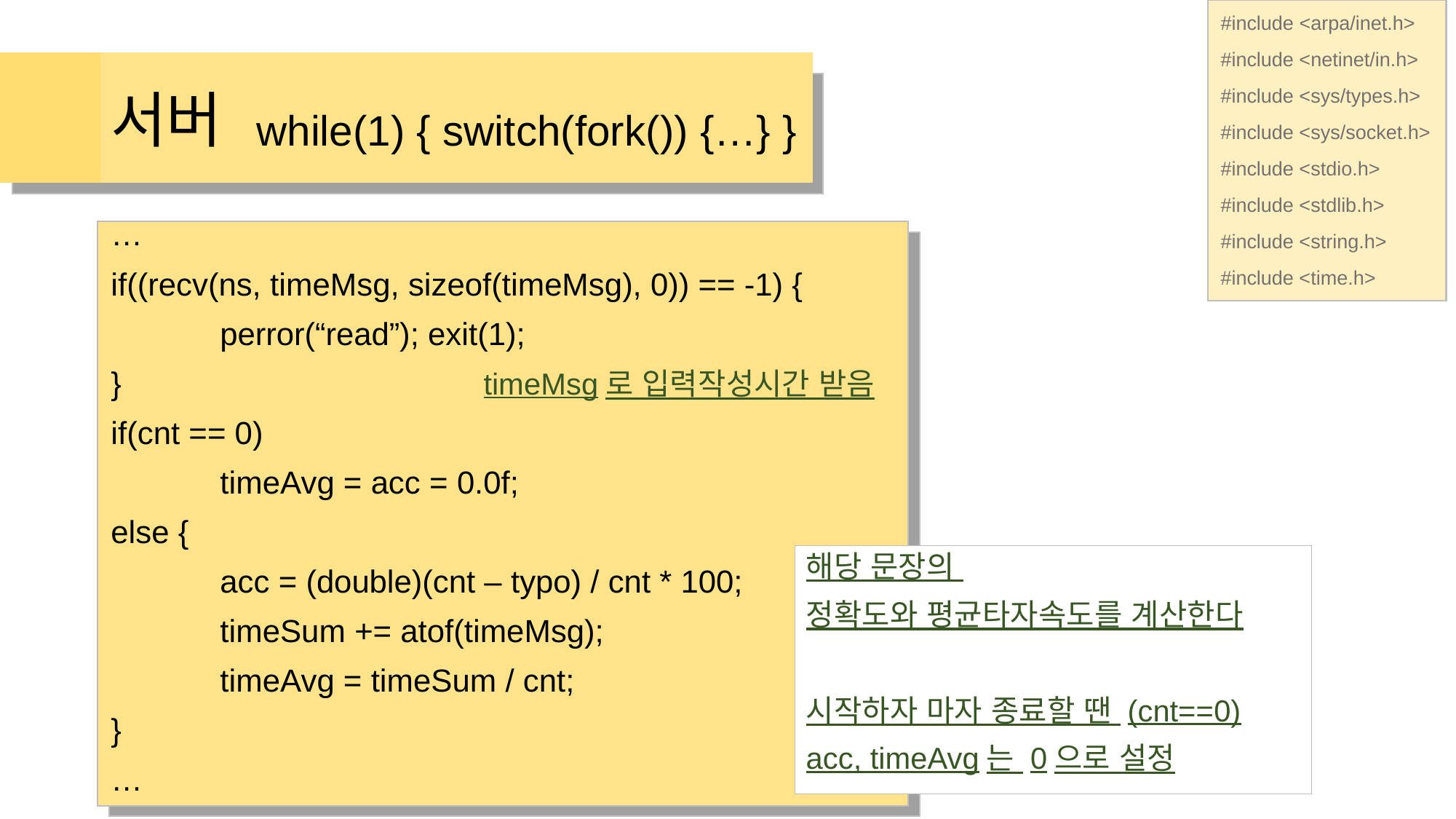

#include <arpa/inet.h>
#include <netinet/in.h>
#include <sys/types.h>
#include <sys/socket.h>
#include <stdio.h>
#include <stdlib.h>
#include <string.h>
#include <time.h>

# 서버

while(1) { switch(fork()) {…} }
…
if((recv(ns, timeMsg, sizeof(timeMsg), 0)) == -1) {
	perror(“read”); exit(1);
}
if(cnt == 0)
	timeAvg = acc = 0.0f;
else {
	acc = (double)(cnt – typo) / cnt * 100;
	timeSum += atof(timeMsg);
	timeAvg = timeSum / cnt;
}
…

%
timeMsg로 입력작성시간 받음
해당 문장의
정확도와 평균타자속도를 계산한다

시작하자 마자 종료할 땐 (cnt==0)
acc, timeAvg는 0으로 설정